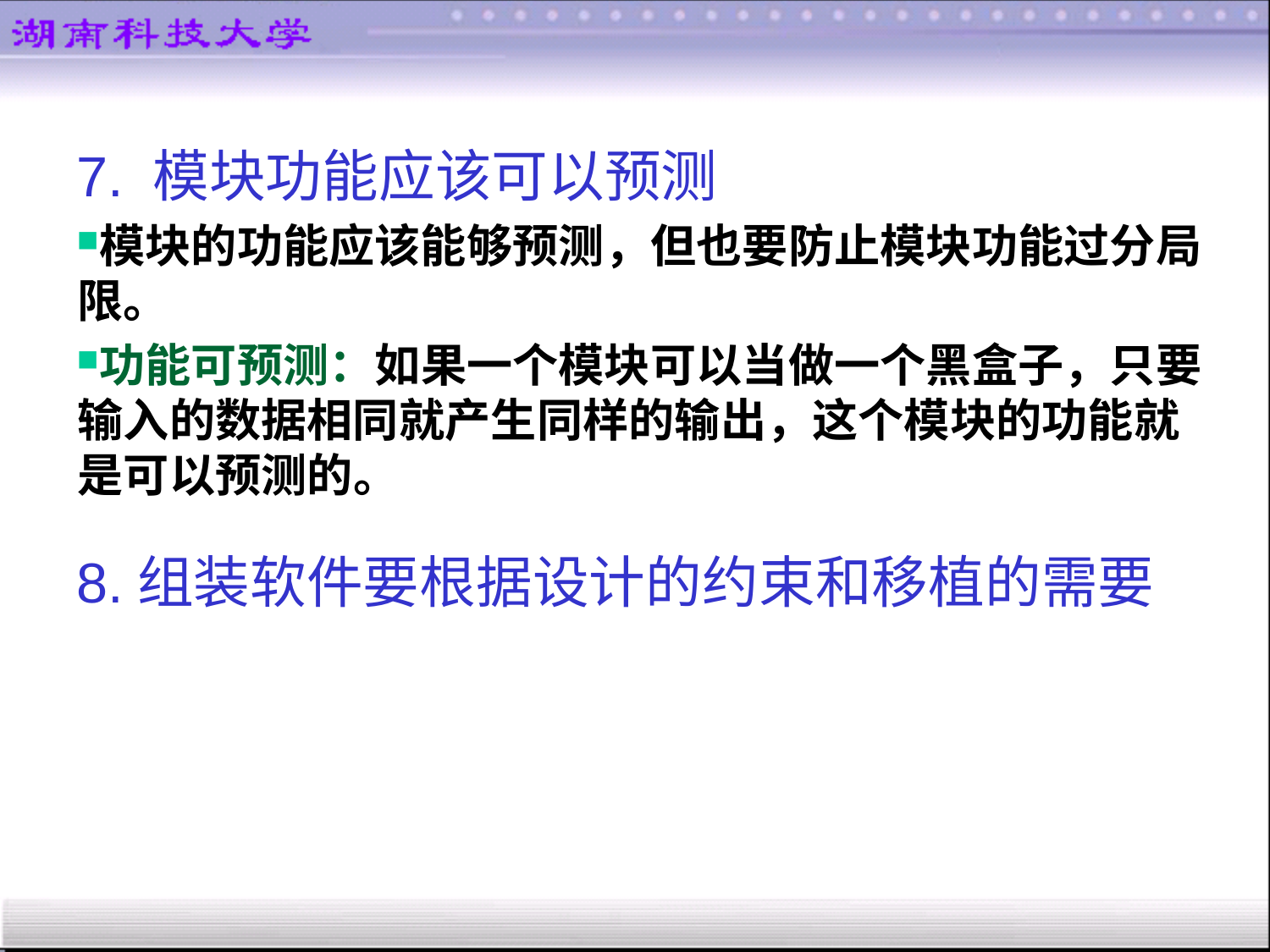

7. 模块功能应该可以预测
模块的功能应该能够预测，但也要防止模块功能过分局限。
功能可预测：如果一个模块可以当做一个黑盒子，只要输入的数据相同就产生同样的输出，这个模块的功能就是可以预测的。
8.组装软件要根据设计的约束和移植的需要